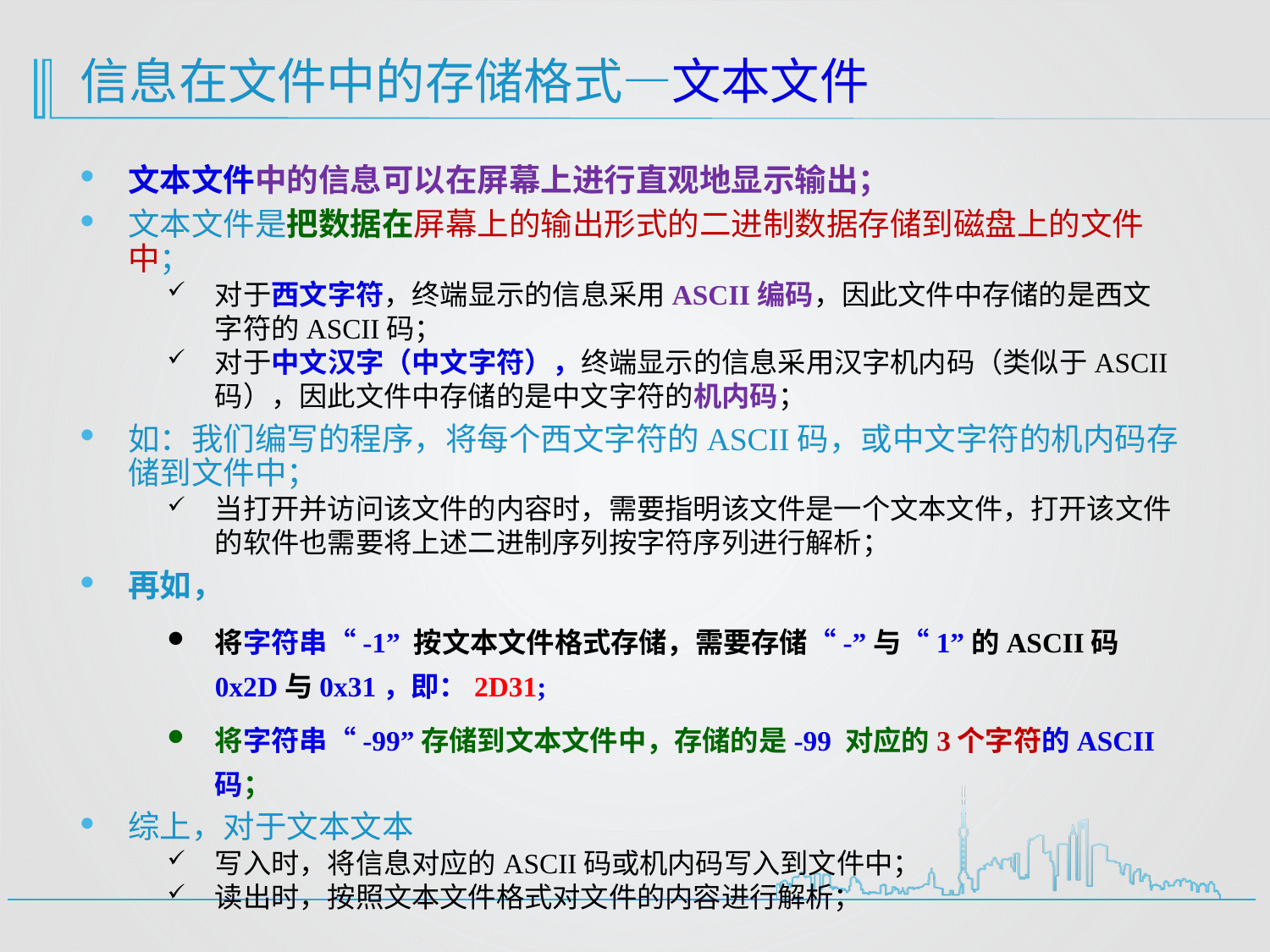

# 信息在文件中的存储格式—文本文件
文本文件中的信息可以在屏幕上进行直观地显示输出；
文本文件是把数据在屏幕上的输出形式的二进制数据存储到磁盘上的文件中；
对于西文字符，终端显示的信息采用ASCII编码，因此文件中存储的是西文字符的ASCII码；
对于中文汉字（中文字符），终端显示的信息采用汉字机内码（类似于ASCII码），因此文件中存储的是中文字符的机内码；
如：我们编写的程序，将每个西文字符的ASCII码，或中文字符的机内码存储到文件中；
当打开并访问该文件的内容时，需要指明该文件是一个文本文件，打开该文件的软件也需要将上述二进制序列按字符序列进行解析；
再如，
将字符串“-1” 按文本文件格式存储，需要存储“-”与“1”的ASCII码0x2D与0x31，即：2D31;
将字符串“-99”存储到文本文件中，存储的是-99 对应的3个字符的ASCII码；
综上，对于文本文本
写入时，将信息对应的ASCII码或机内码写入到文件中；
读出时，按照文本文件格式对文件的内容进行解析；